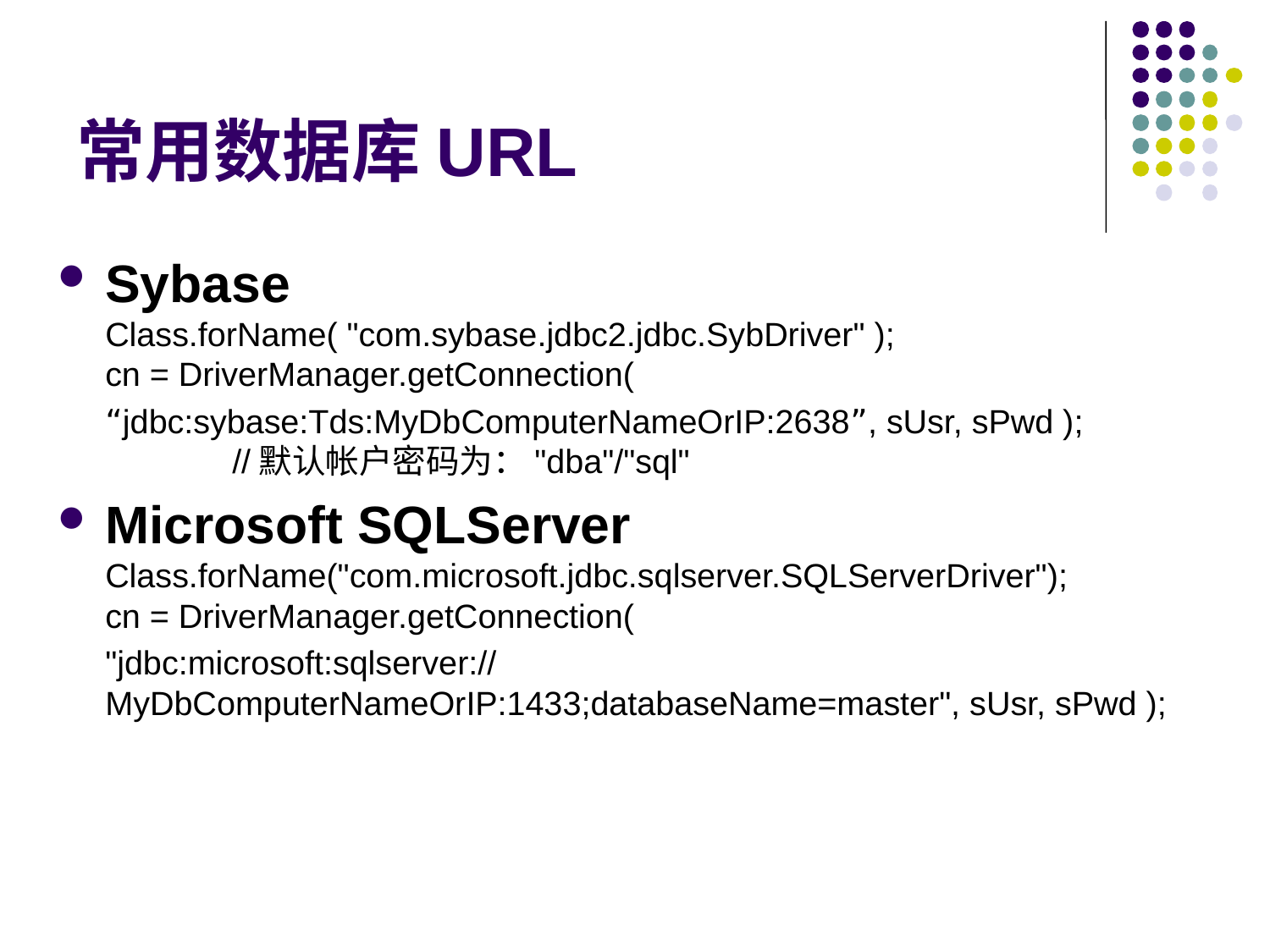

# 常用数据库URL
Sybase
Class.forName( "com.sybase.jdbc2.jdbc.SybDriver" );
cn = DriverManager.getConnection(
	“jdbc:sybase:Tds:MyDbComputerNameOrIP:2638”, sUsr, sPwd ); 		//默认帐户密码为："dba"/"sql"
Microsoft SQLServer
Class.forName("com.microsoft.jdbc.sqlserver.SQLServerDriver");
cn = DriverManager.getConnection(
	"jdbc:microsoft:sqlserver://MyDbComputerNameOrIP:1433;databaseName=master", sUsr, sPwd );
10